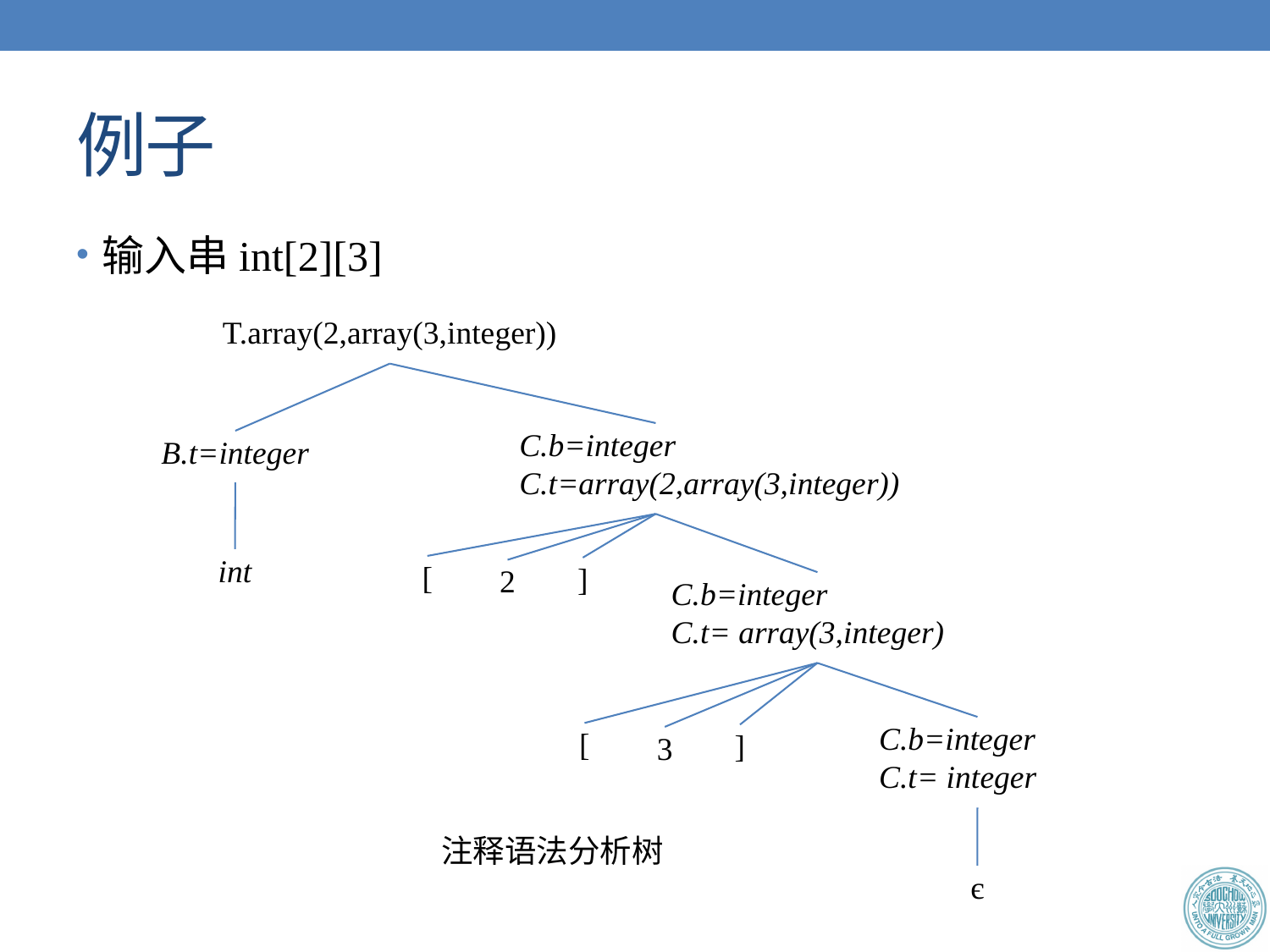

# 例子
输入串int[2][3]
T.array(2,array(3,integer))
	C.b=integer
	C.t=array(2,array(3,integer))
B.t=integer
int
[
]
2
C.b=integer
C.t= array(3,integer)
C.b=integer
C.t= integer
[
]
3
є
注释语法分析树